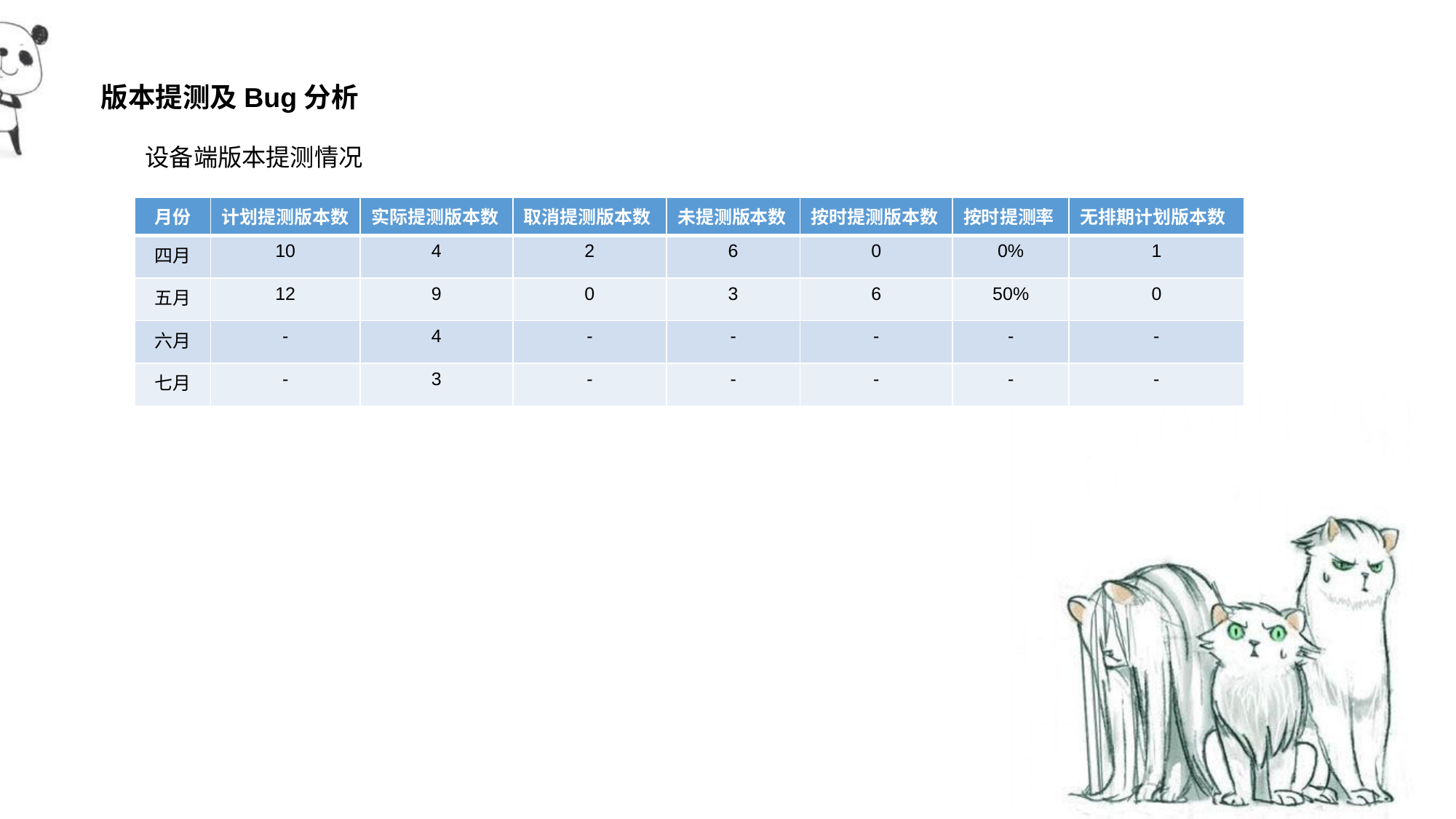

版本提测及Bug分析
设备端版本提测情况
| 月份 | 计划提测版本数 | 实际提测版本数 | 取消提测版本数 | 未提测版本数 | 按时提测版本数 | 按时提测率 | 无排期计划版本数 |
| --- | --- | --- | --- | --- | --- | --- | --- |
| 四月 | 10 | 4 | 2 | 6 | 0 | 0% | 1 |
| 五月 | 12 | 9 | 0 | 3 | 6 | 50% | 0 |
| 六月 | - | 4 | - | - | - | - | - |
| 七月 | - | 3 | - | - | - | - | - |